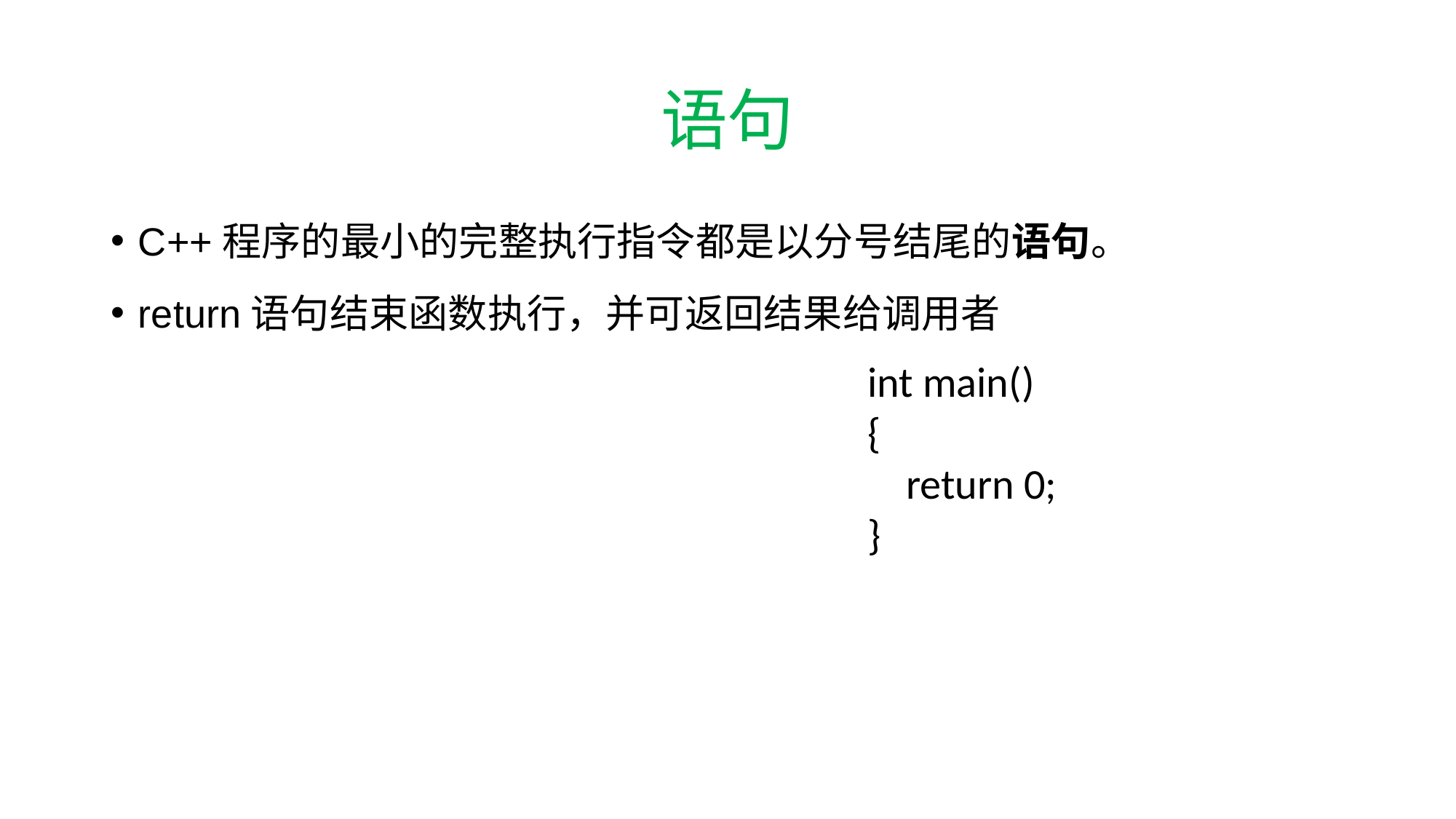

# 语句
C++程序的最小的完整执行指令都是以分号结尾的语句。
return语句结束函数执行，并可返回结果给调用者
int main()
{
    return 0;
}